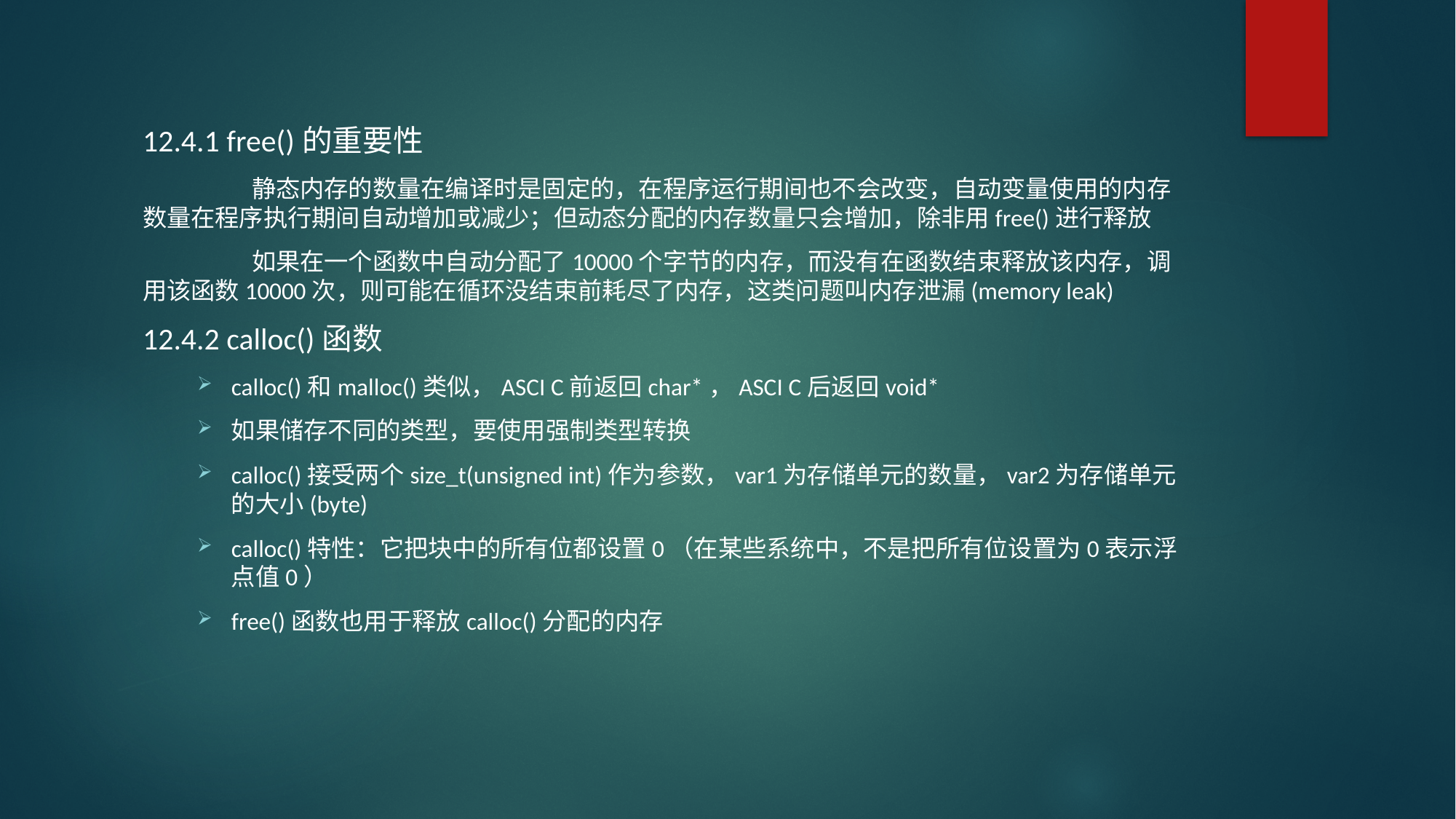

12.4.1 free()的重要性
	静态内存的数量在编译时是固定的，在程序运行期间也不会改变，自动变量使用的内存数量在程序执行期间自动增加或减少；但动态分配的内存数量只会增加，除非用free()进行释放
	如果在一个函数中自动分配了10000个字节的内存，而没有在函数结束释放该内存，调用该函数10000次，则可能在循环没结束前耗尽了内存，这类问题叫内存泄漏(memory leak)
12.4.2 calloc()函数
calloc()和malloc()类似，ASCI C前返回char*，ASCI C后返回void*
如果储存不同的类型，要使用强制类型转换
calloc()接受两个size_t(unsigned int)作为参数，var1为存储单元的数量，var2为存储单元的大小(byte)
calloc()特性：它把块中的所有位都设置0（在某些系统中，不是把所有位设置为0表示浮点值0）
free()函数也用于释放calloc()分配的内存